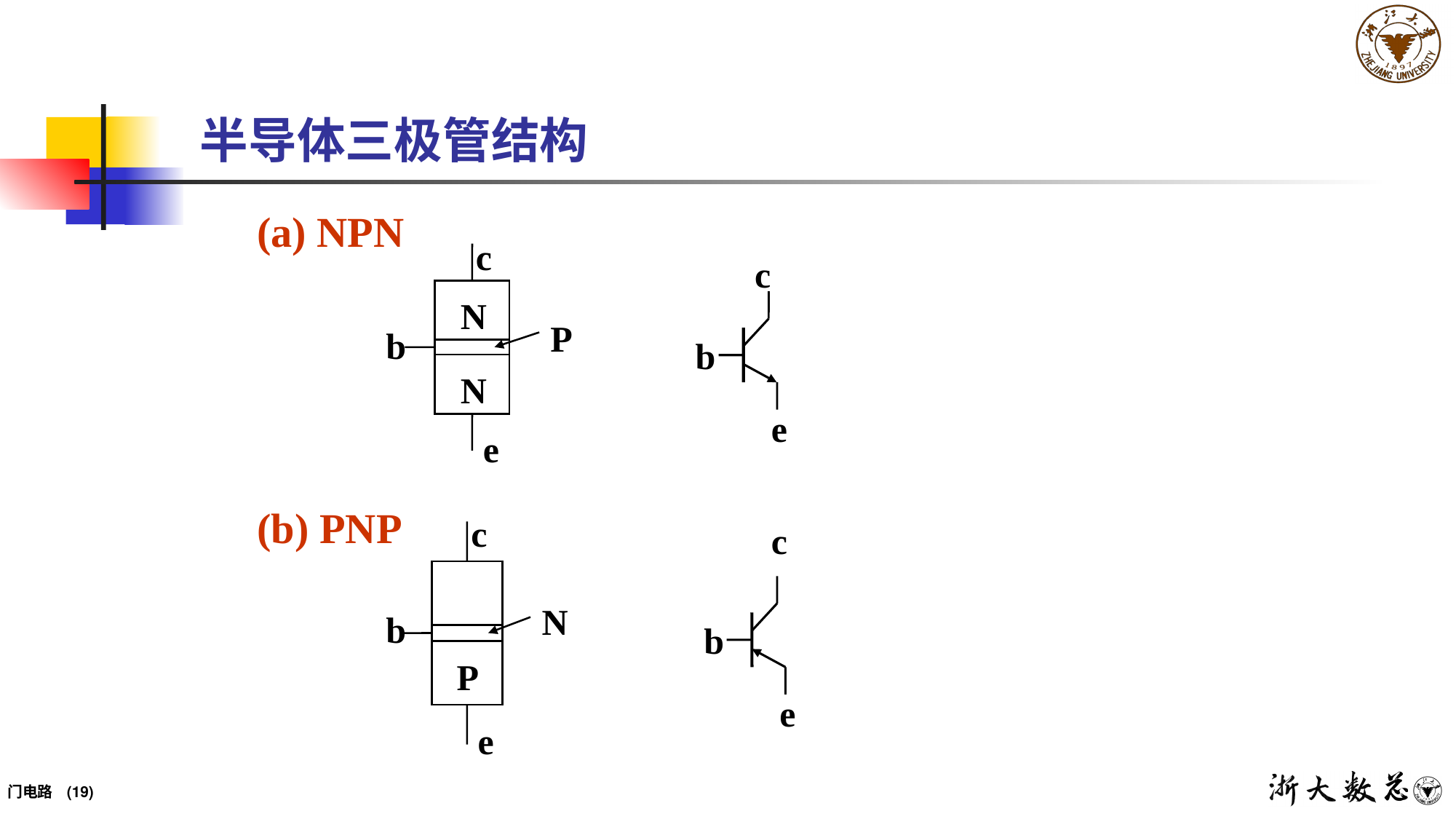

半导体三极管结构
(a) NPN
c

N
P
b

N

e
c

b
e
(b) PNP
c

N
b

P

e
c

b

e